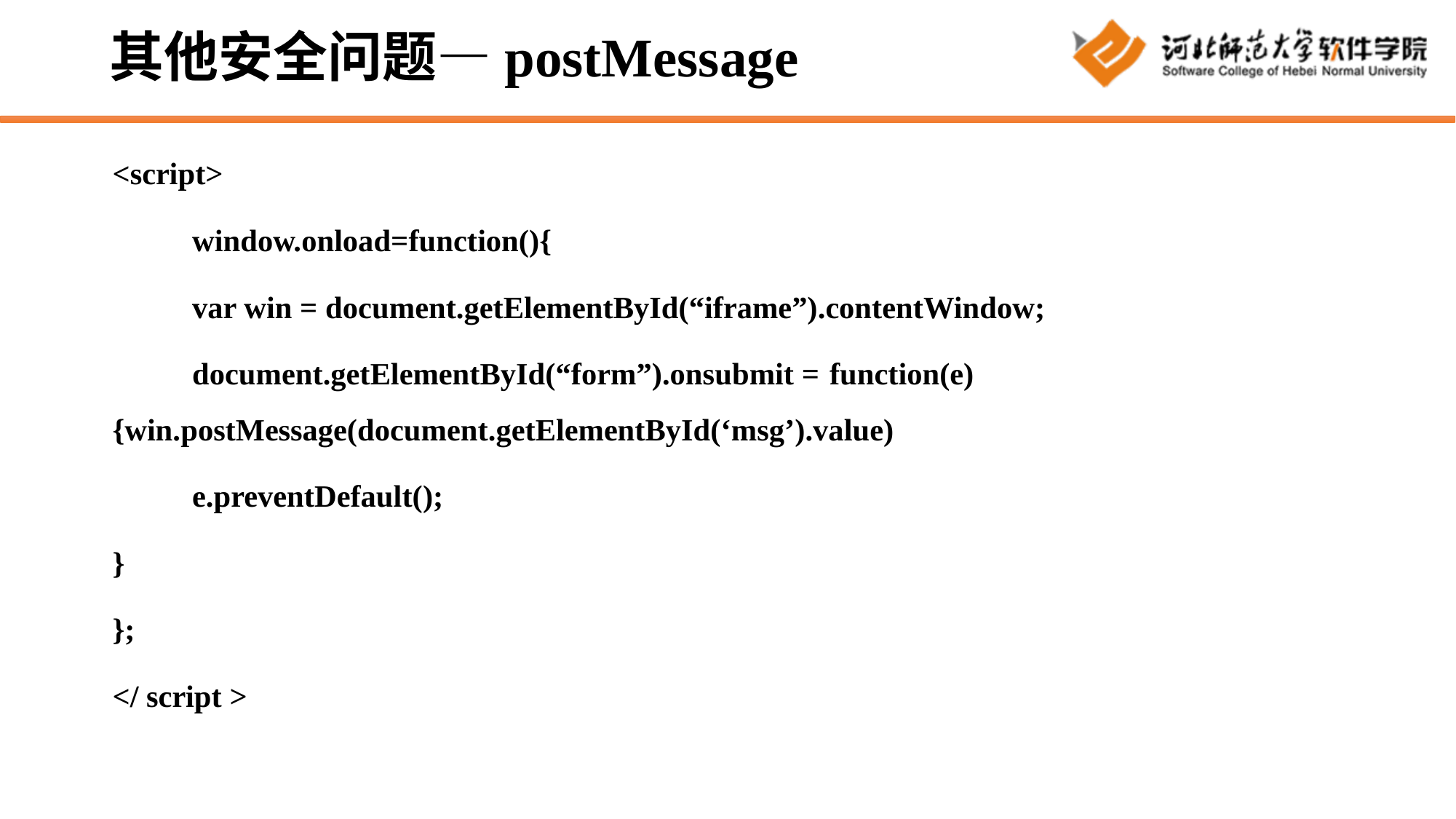

# 其他安全问题—postMessage
<script>
	window.onload=function(){
		var win = document.getElementById(“iframe”).contentWindow;
		document.getElementById(“form”).onsubmit = 			function(e){win.postMessage(document.getElementById(‘msg’).value)
	e.preventDefault();
}
};
</ script >